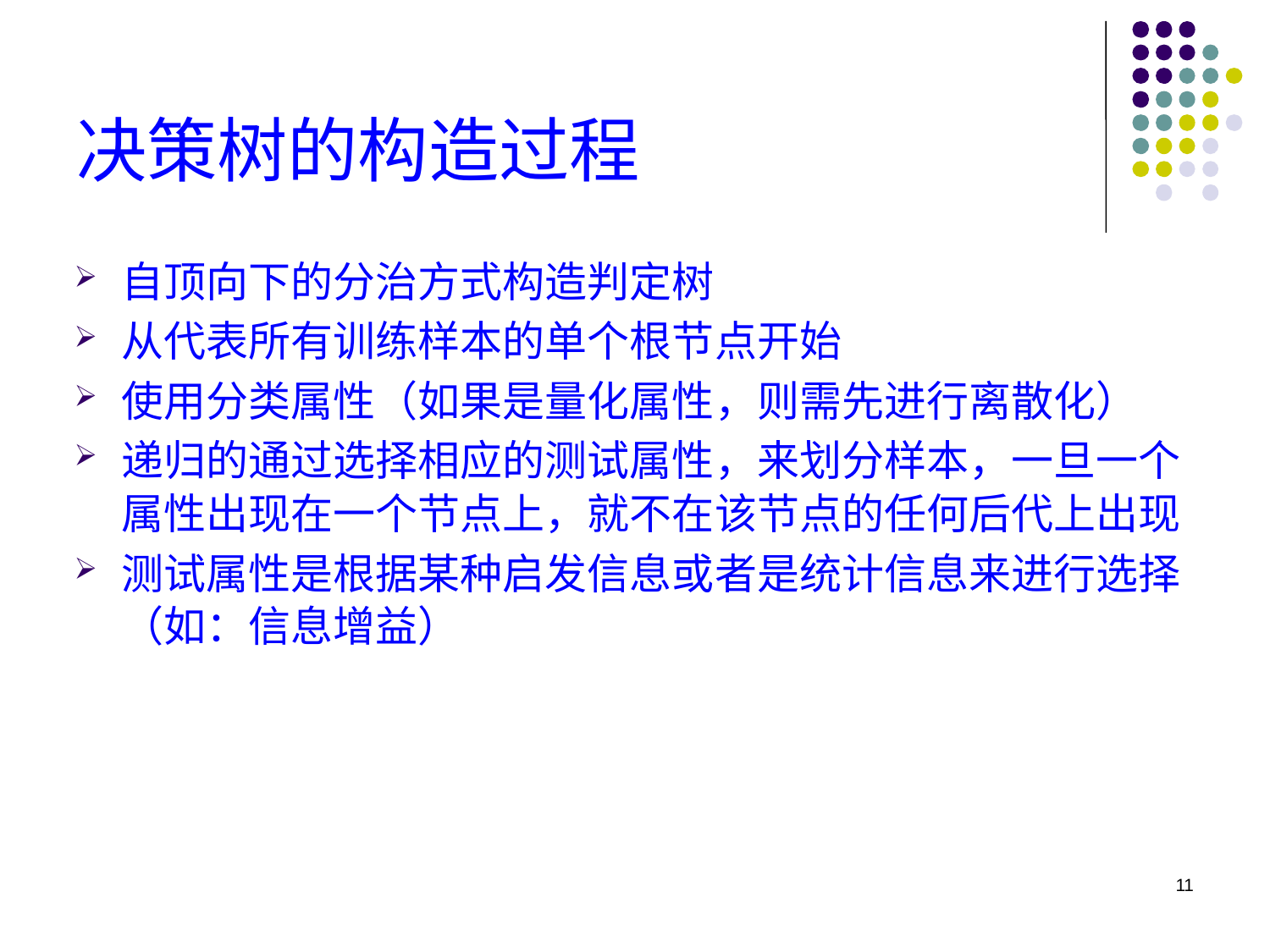

# 决策树的构造过程
自顶向下的分治方式构造判定树
从代表所有训练样本的单个根节点开始
使用分类属性（如果是量化属性，则需先进行离散化）
递归的通过选择相应的测试属性，来划分样本，一旦一个属性出现在一个节点上，就不在该节点的任何后代上出现
测试属性是根据某种启发信息或者是统计信息来进行选择（如：信息增益）

11